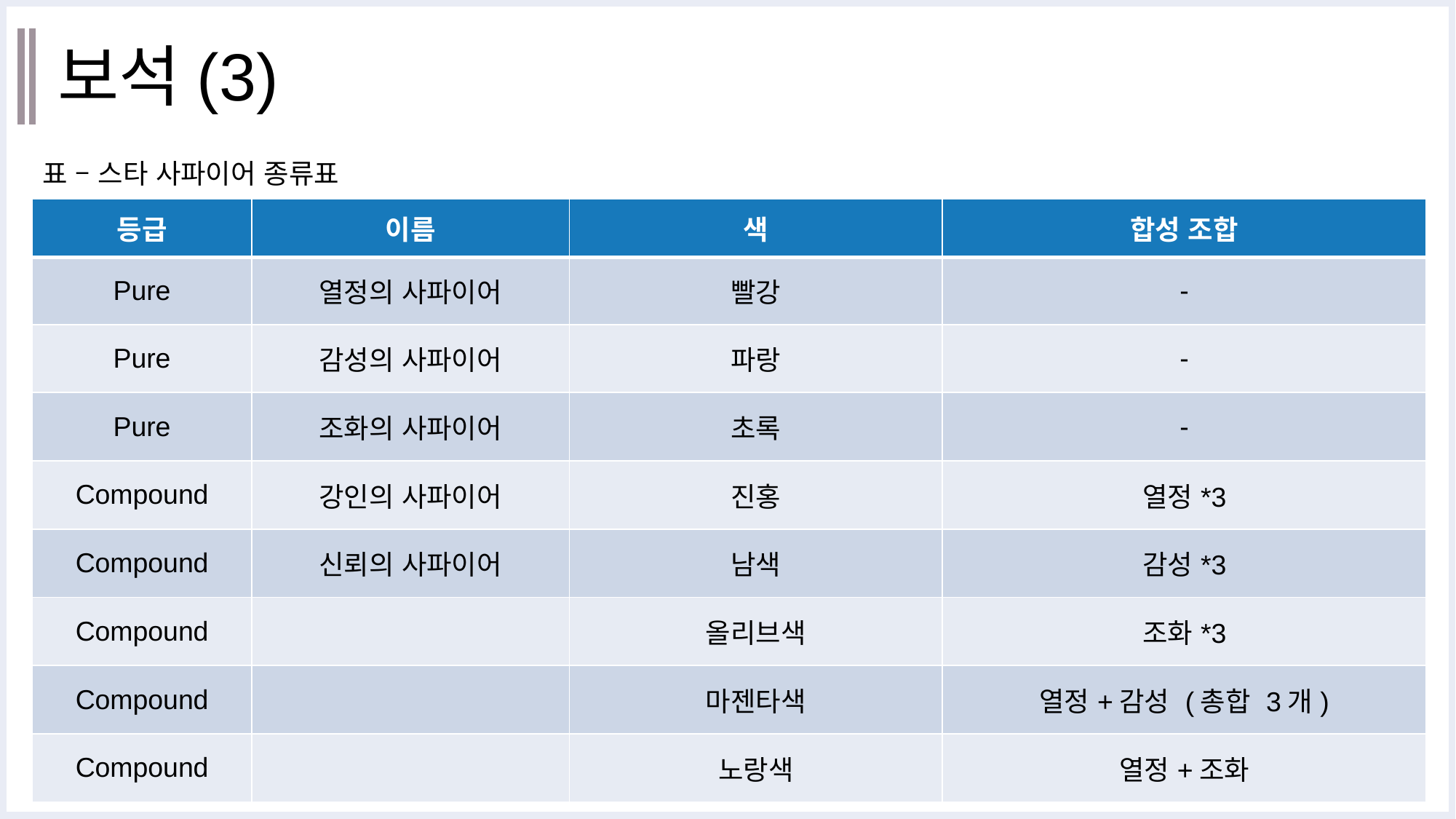

# 보석(3)
표 – 스타 사파이어 종류표
| 등급 | 이름 | 색 | 합성 조합 |
| --- | --- | --- | --- |
| Pure | 열정의 사파이어 | 빨강 | - |
| Pure | 감성의 사파이어 | 파랑 | - |
| Pure | 조화의 사파이어 | 초록 | - |
| Compound | 강인의 사파이어 | 진홍 | 열정\*3 |
| Compound | 신뢰의 사파이어 | 남색 | 감성\*3 |
| Compound |  | 올리브색 | 조화\*3 |
| Compound |  | 마젠타색 | 열정+감성 (총합 3개) |
| Compound |  | 노랑색 | 열정+조화 |